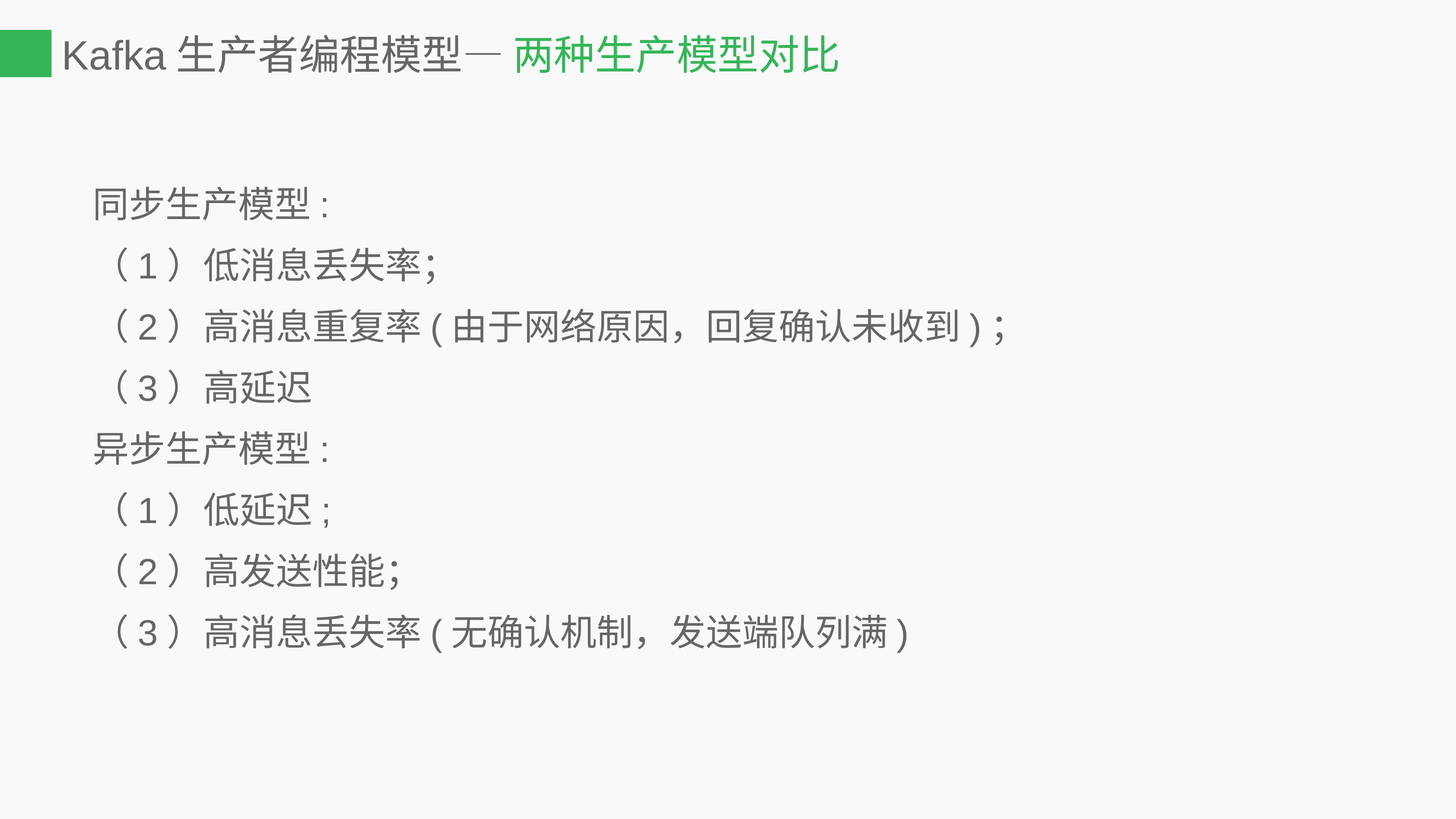

# Kafka生产者编程模型— 两种生产模型对比
同步生产模型:
（1）低消息丢失率；
（2）高消息重复率(由于网络原因，回复确认未收到)；
（3）高延迟
异步生产模型:
（1）低延迟;
（2）高发送性能；
（3）高消息丢失率(无确认机制，发送端队列满)